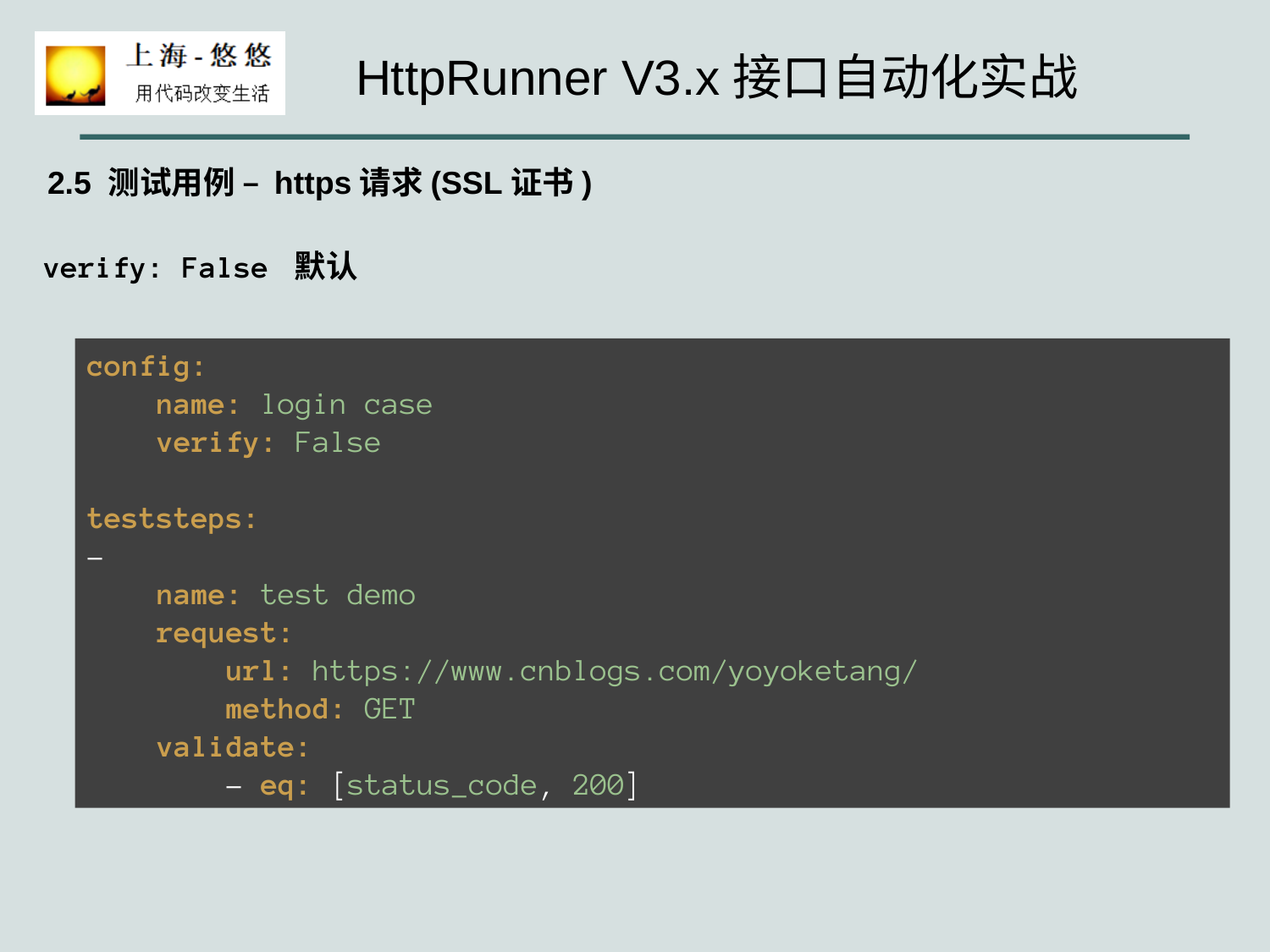

2.5 测试用例 – https请求(SSL证书)
verify: False 默认
config:
    name: login case
    verify: False
teststeps:
-
    name: test demo
    request:
        url: https://www.cnblogs.com/yoyoketang/
        method: GET
    validate:
        - eq: [status_code, 200]